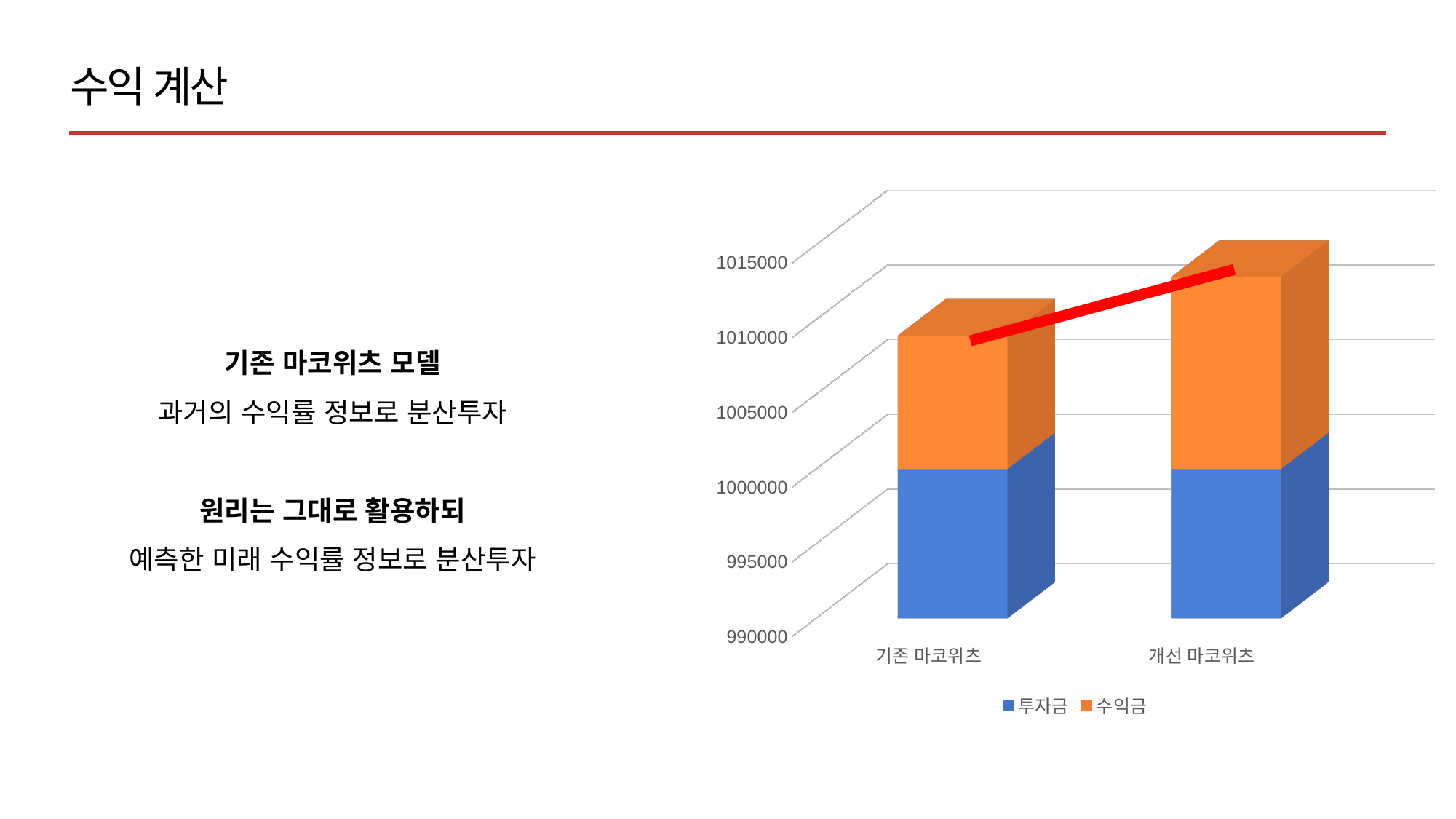

수익 계산

[unsupported chart]

기존 마코위츠 모델
과거의 수익률 정보로 분산투자

원리는 그대로 활용하되
예측한 미래 수익률 정보로 분산투자